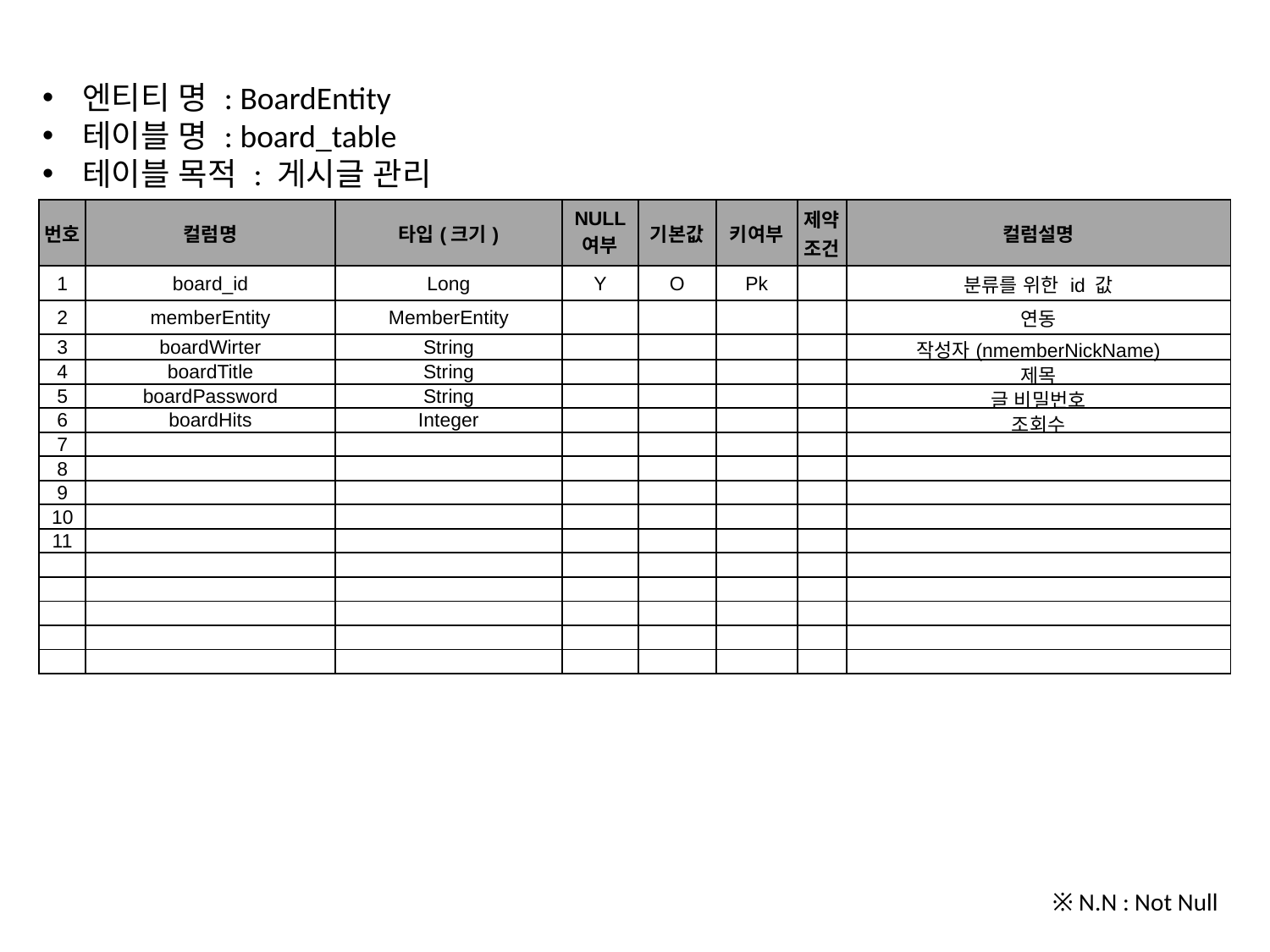

엔티티 명 : BoardEntity
테이블 명 : board_table
테이블 목적 : 게시글 관리
| 번호 | 컬럼명 | 타입(크기) | NULL 여부 | 기본값 | 키여부 | 제약조건 | 컬럼설명 |
| --- | --- | --- | --- | --- | --- | --- | --- |
| 1 | board\_id | Long | Y | O | Pk |  | 분류를 위한 id 값 |
| 2 | memberEntity | MemberEntity |  |  |  |  | 연동 |
| 3 | boardWirter | String |  |  |  |  | 작성자(nmemberNickName) |
| 4 | boardTitle | String |  |  |  |  | 제목 |
| 5 | boardPassword | String |  |  |  |  | 글 비밀번호 |
| 6 | boardHits | Integer |  |  |  |  | 조회수 |
| 7 |  |  |  |  |  |  |  |
| 8 |  |  |  |  |  |  |  |
| 9 |  |  |  |  |  |  |  |
| 10 |  |  |  |  |  |  |  |
| 11 |  |  |  |  |  |  |  |
|  |  |  |  |  |  |  |  |
|  |  |  |  |  |  |  |  |
|  |  |  |  |  |  |  |  |
|  |  |  |  |  |  |  |  |
|  |  |  |  |  |  |  |  |
※ N.N : Not Null